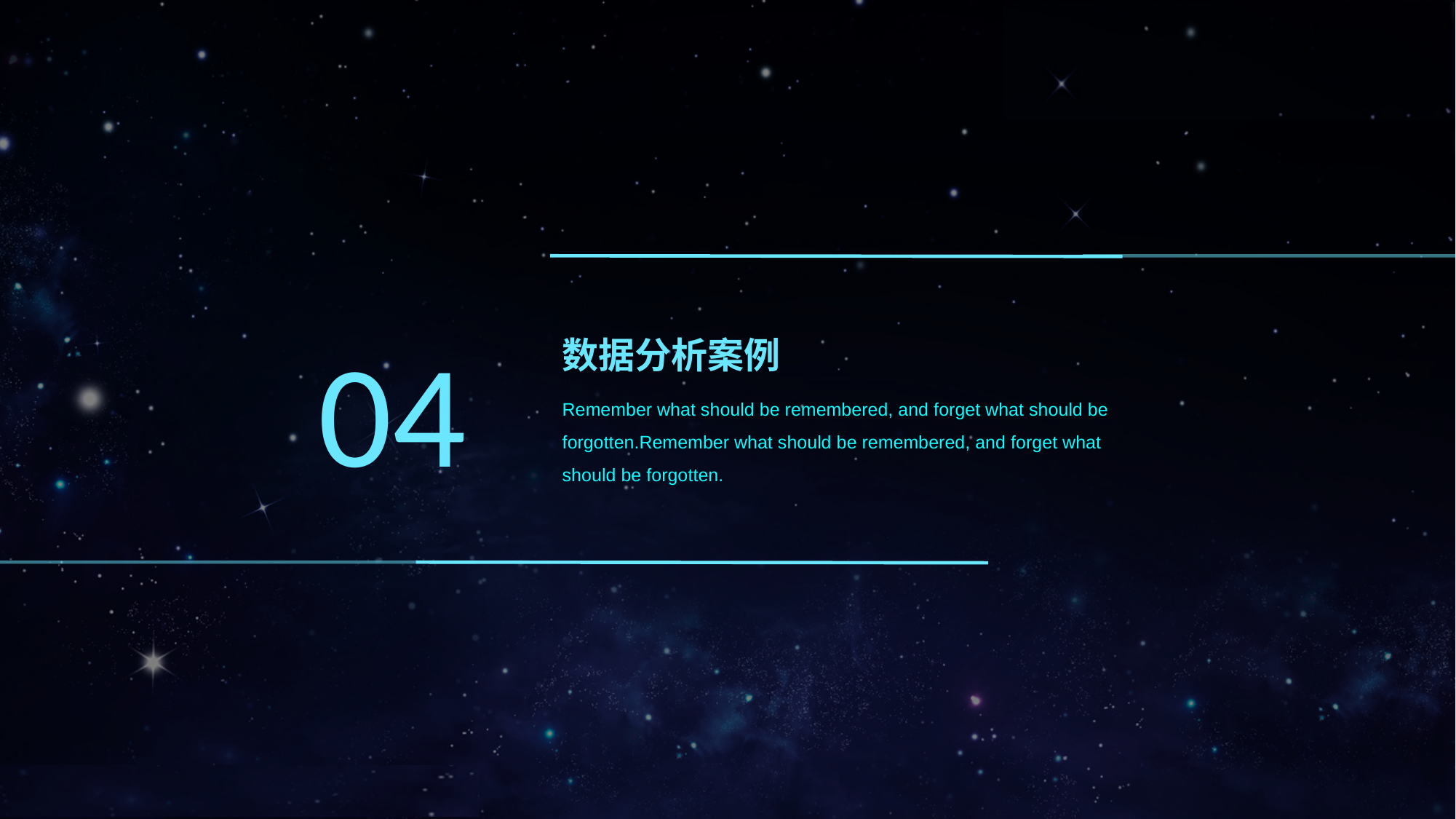

04
数据分析案例
Remember what should be remembered, and forget what should be forgotten.Remember what should be remembered, and forget what should be forgotten.